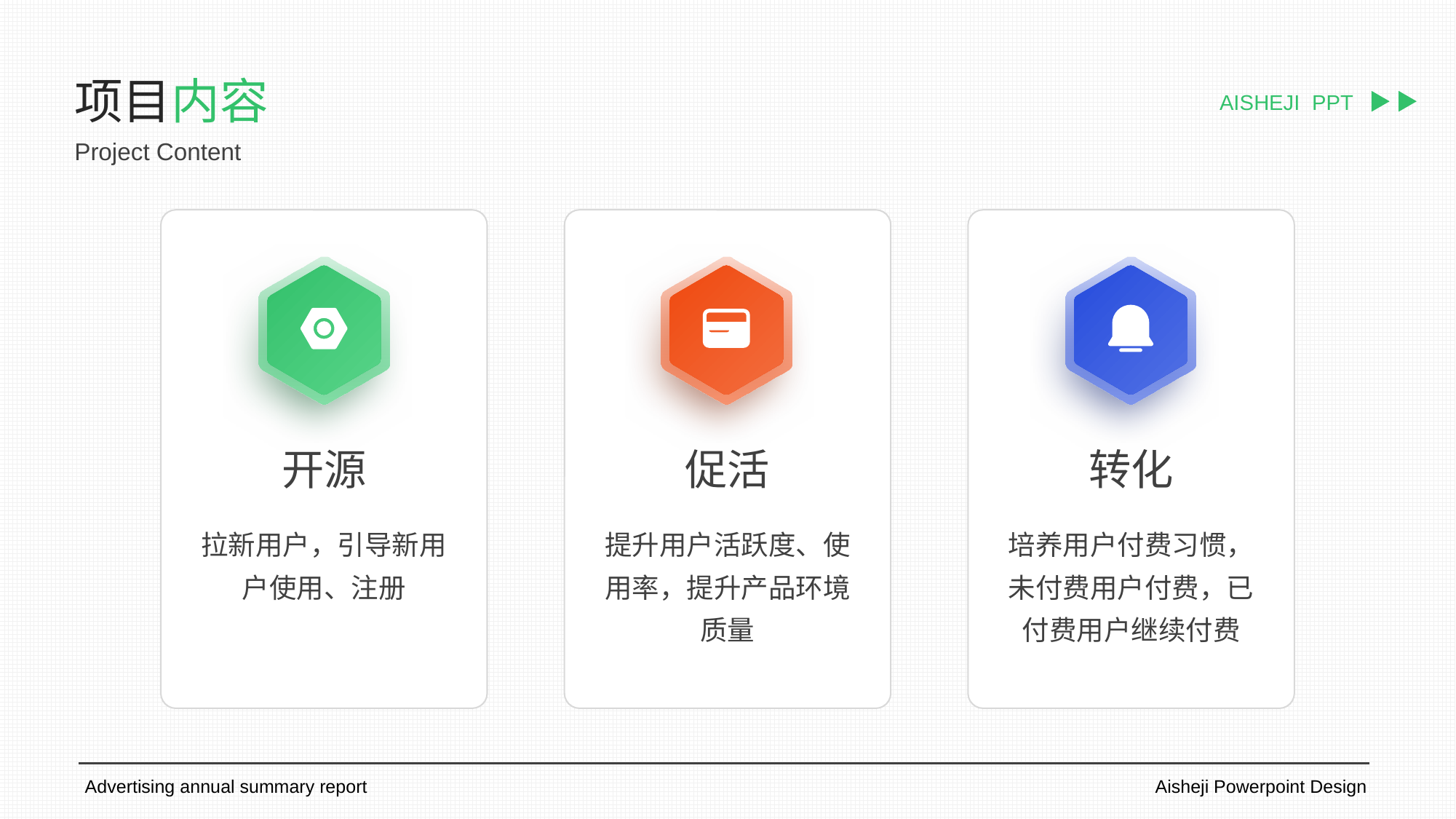

项目内容
AISHEJI  PPT

Project Content

开源
促活
转化
拉新用户，引导新用户使用、注册
提升用户活跃度、使用率，提升产品环境质量
培养用户付费习惯，未付费用户付费，已付费用户继续付费
Advertising annual summary report
Aisheji Powerpoint Design